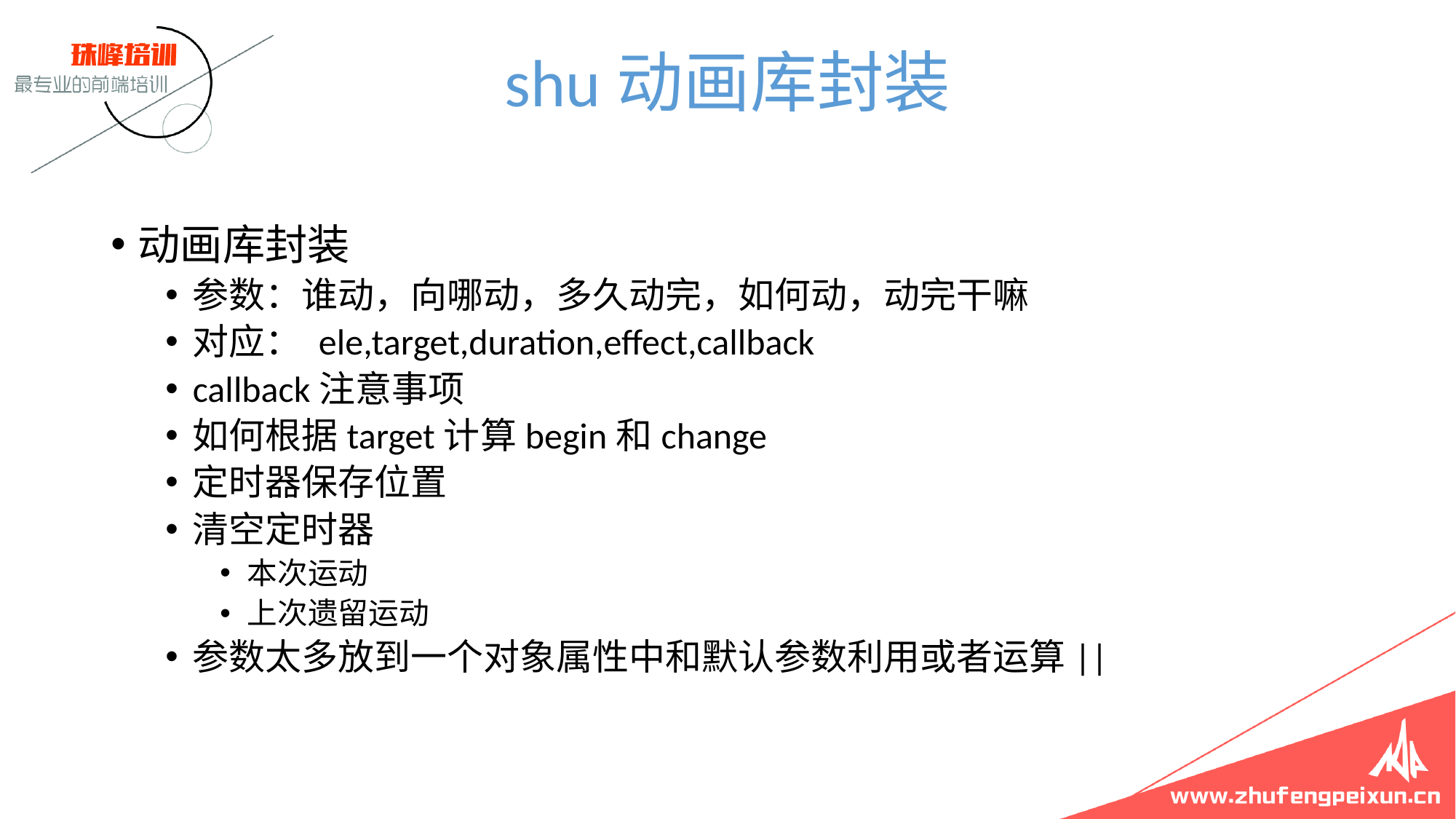

# shu动画库封装
动画库封装
参数：谁动，向哪动，多久动完，如何动，动完干嘛
对应： ele,target,duration,effect,callback
callback注意事项
如何根据target计算begin和change
定时器保存位置
清空定时器
本次运动
上次遗留运动
参数太多放到一个对象属性中和默认参数利用或者运算||